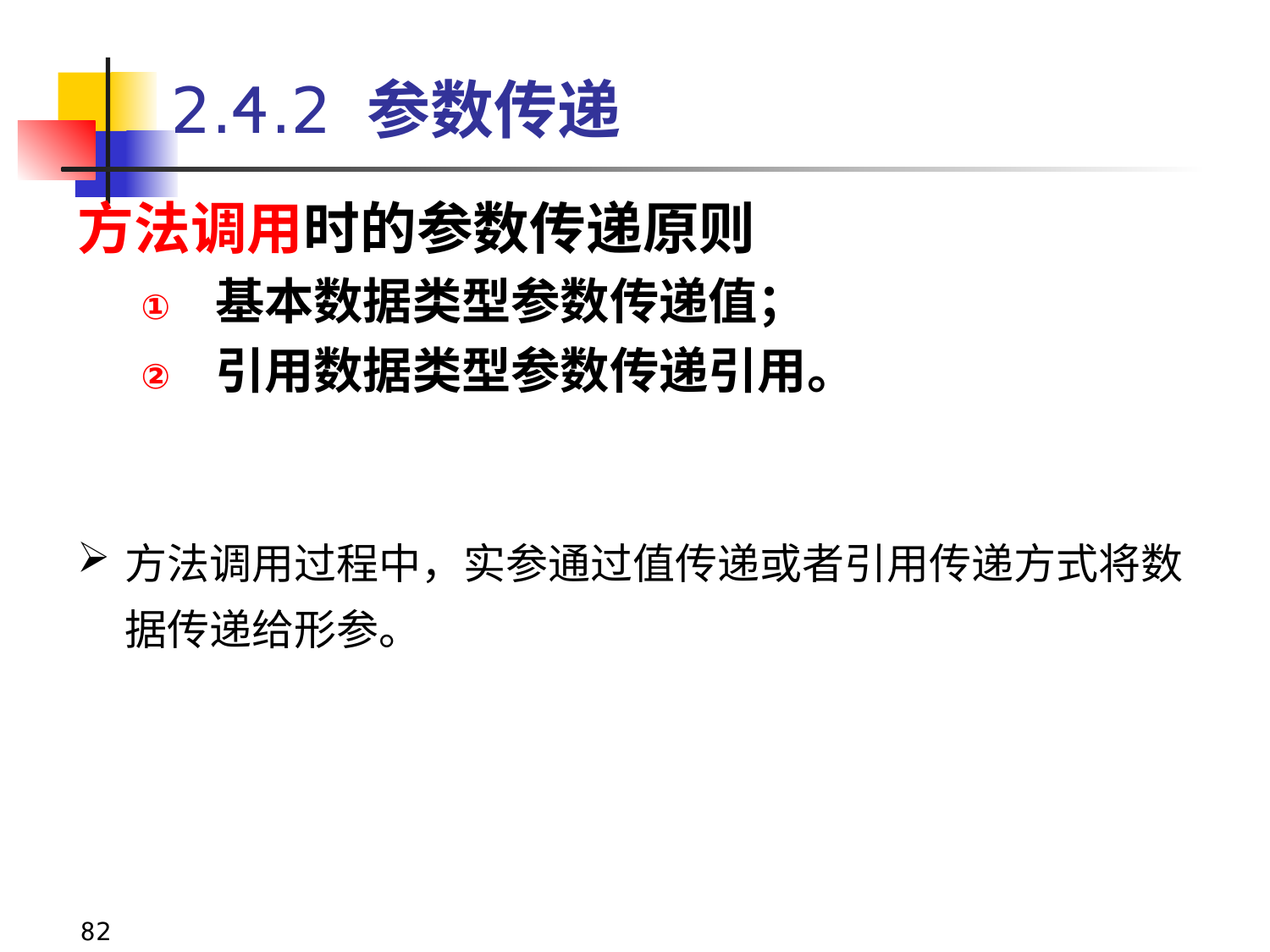

# 2.4.2 参数传递
方法调用时的参数传递原则
基本数据类型参数传递值；
引用数据类型参数传递引用。

方法调用过程中，实参通过值传递或者引用传递方式将数据传递给形参。
82